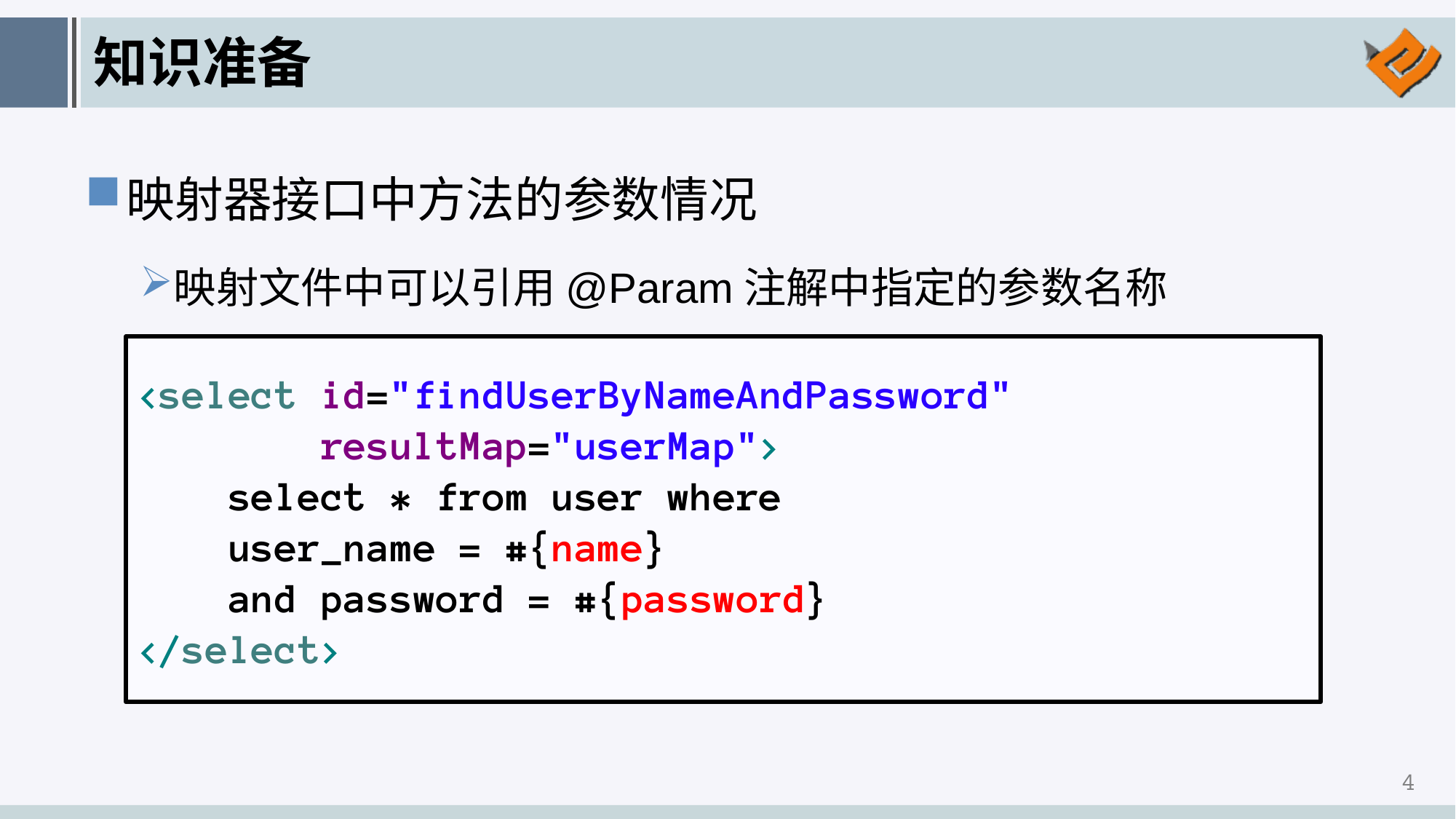

# 知识准备
映射器接口中方法的参数情况
映射文件中可以引用@Param注解中指定的参数名称
<select id="findUserByNameAndPassword"
        resultMap="userMap">
    select * from user where
    user_name = #{name}
    and password = #{password}
</select>